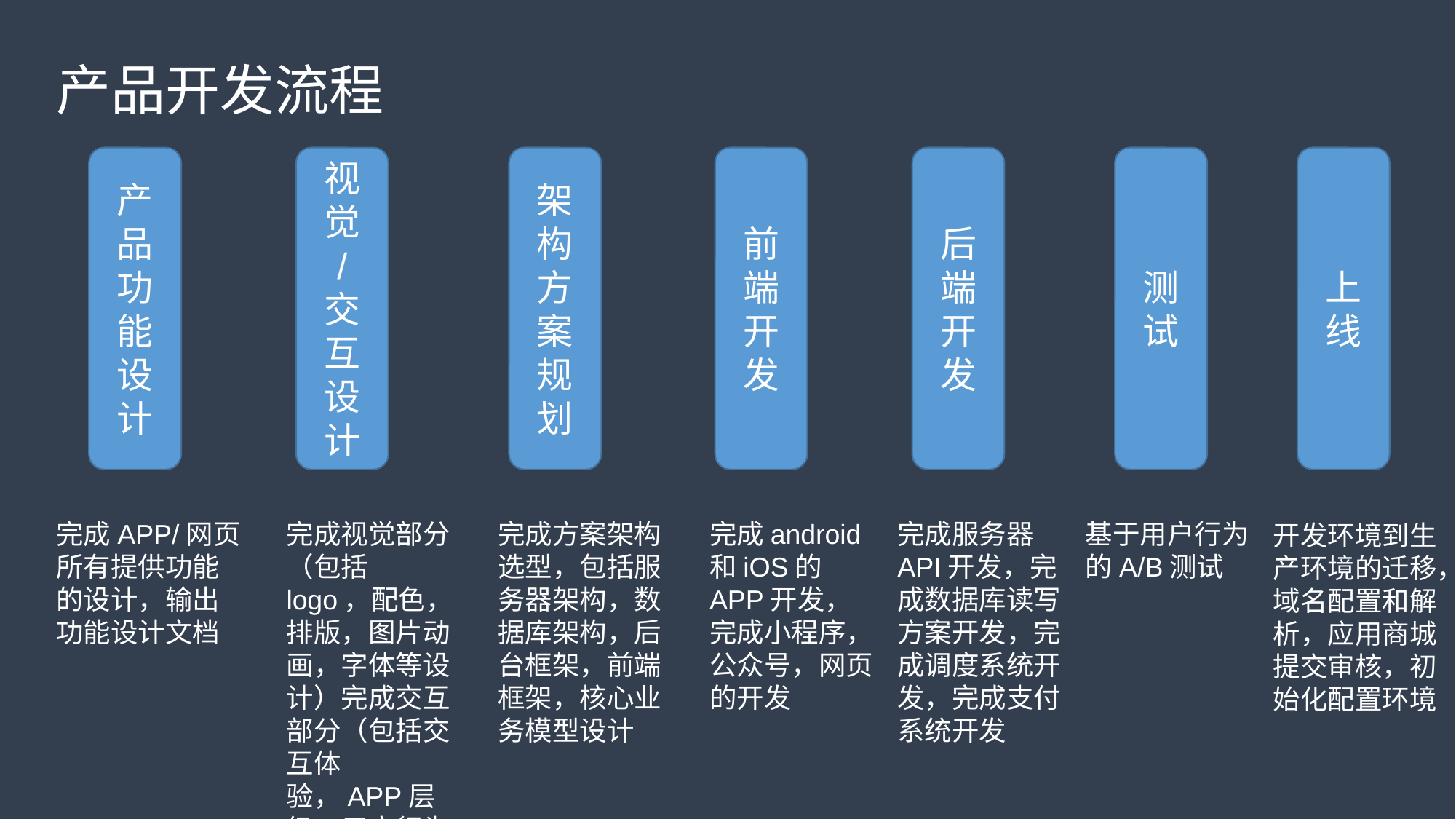

产品开发流程
产品功能设计
视觉
/
交互设计
架构方案规划
前端开发
后端开发
测试
上线
完成APP/网页所有提供功能的设计，输出功能设计文档
完成视觉部分（包括logo，配色，排版，图片动画，字体等设计）完成交互部分（包括交互体验，APP层级，用户行为模拟）
完成方案架构选型，包括服务器架构，数据库架构，后台框架，前端框架，核心业务模型设计
完成android和iOS的APP开发，完成小程序，公众号，网页的开发
完成服务器API开发，完成数据库读写方案开发，完成调度系统开发，完成支付系统开发
基于用户行为的A/B测试
开发环境到生产环境的迁移，域名配置和解析，应用商城提交审核，初始化配置环境